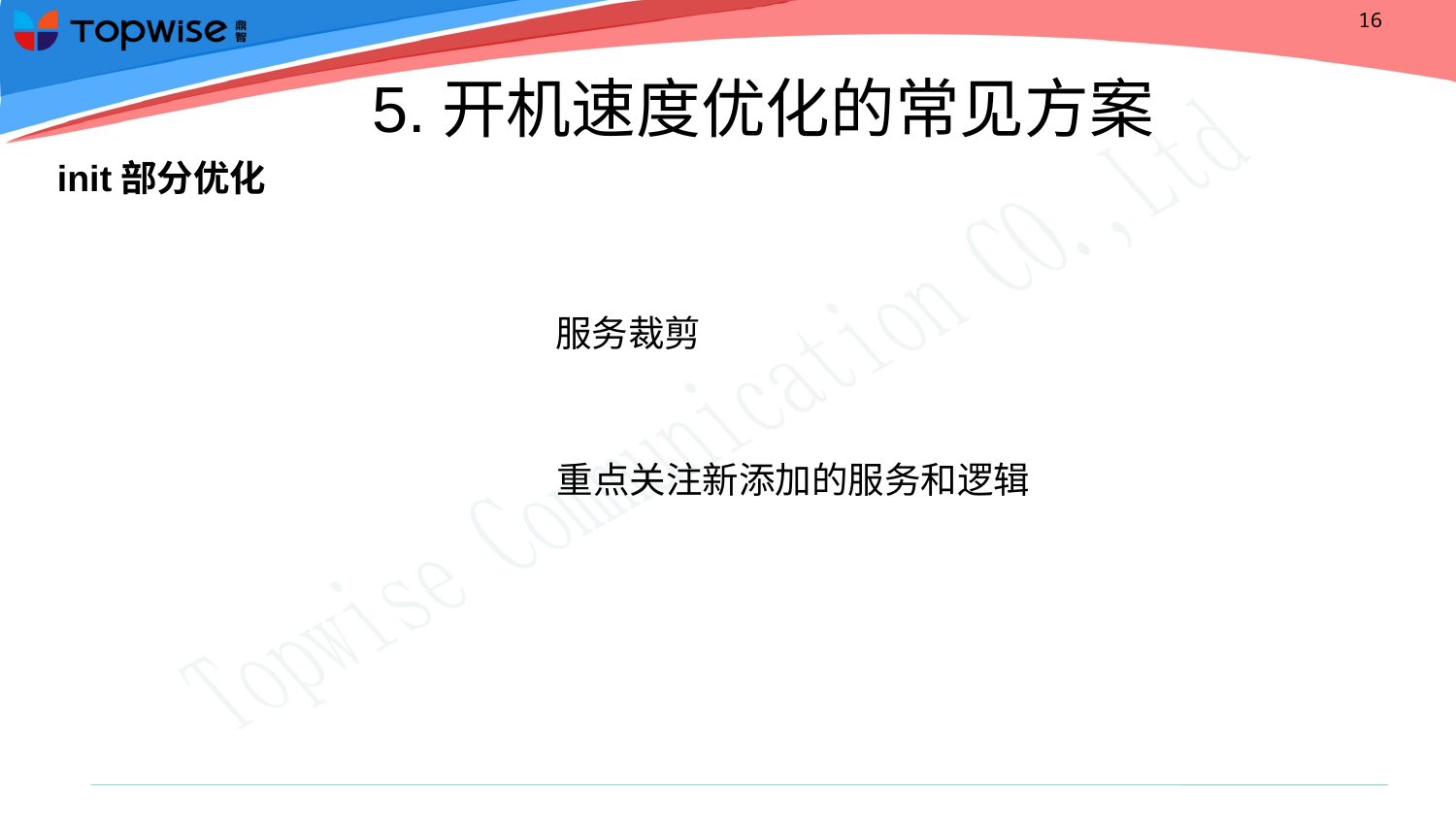

# 5.开机速度优化的常见方案
init部分优化
服务裁剪
重点关注新添加的服务和逻辑